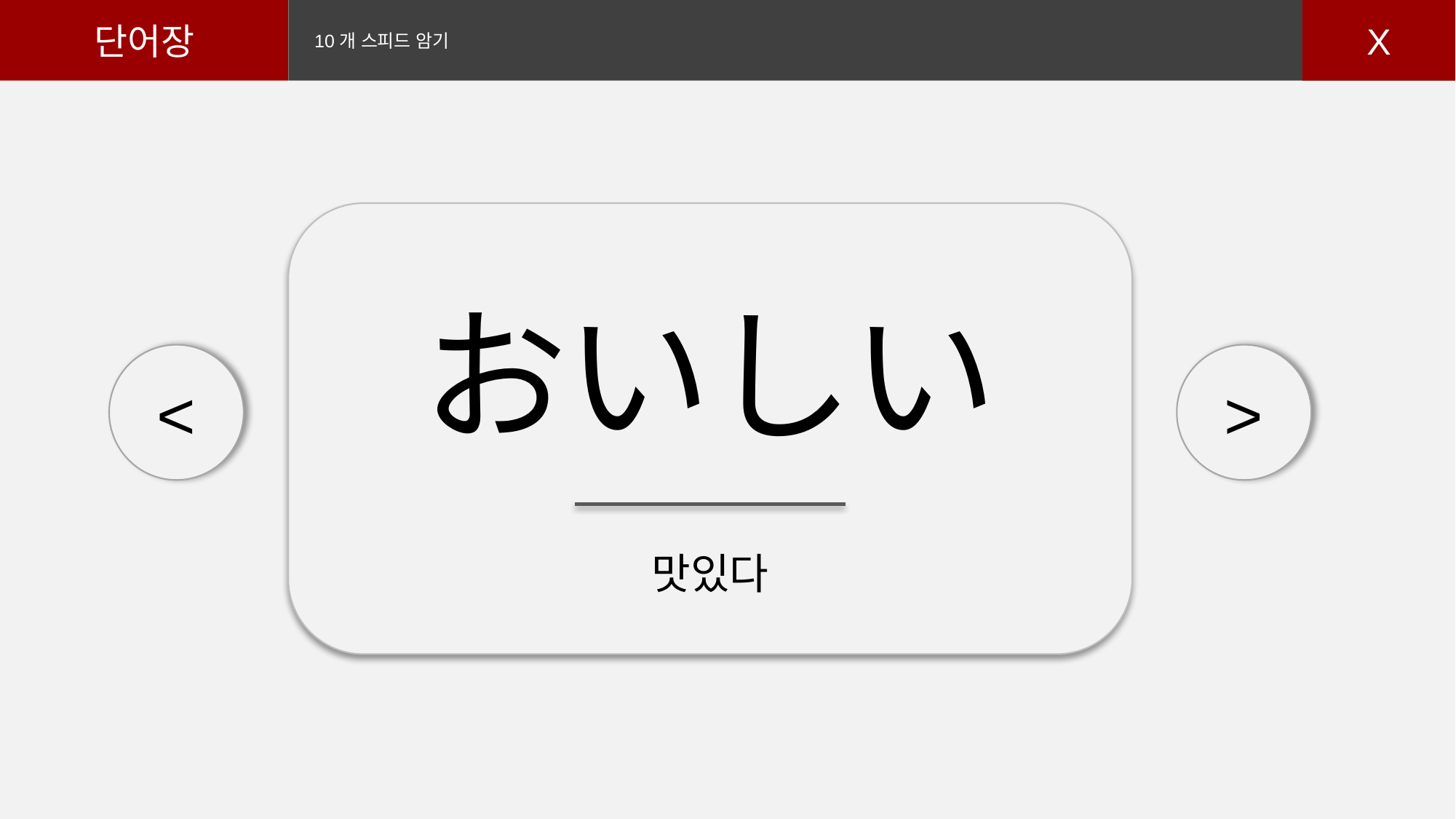

단어장
   10개 스피드 암기
X

おいしい
<
>
맛있다